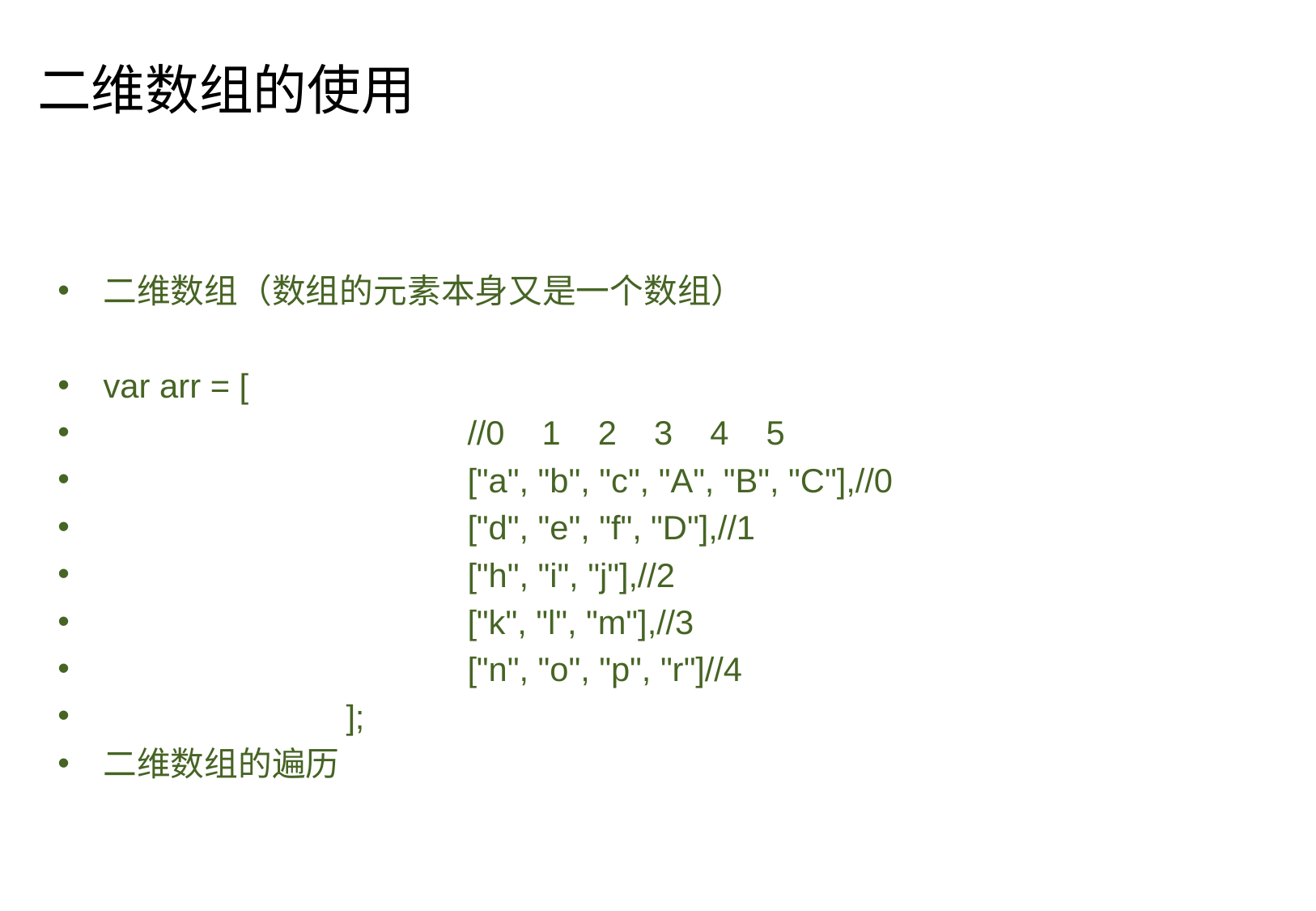

二维数组的使用

二维数组（数组的元素本身又是一个数组）

var arr = [
			//0    1    2    3    4    5
			["a", "b", "c", "A", "B", "C"],//0
			["d", "e", "f", "D"],//1
			["h", "i", "j"],//2
			["k", "l", "m"],//3
			["n", "o", "p", "r"]//4
		];
二维数组的遍历